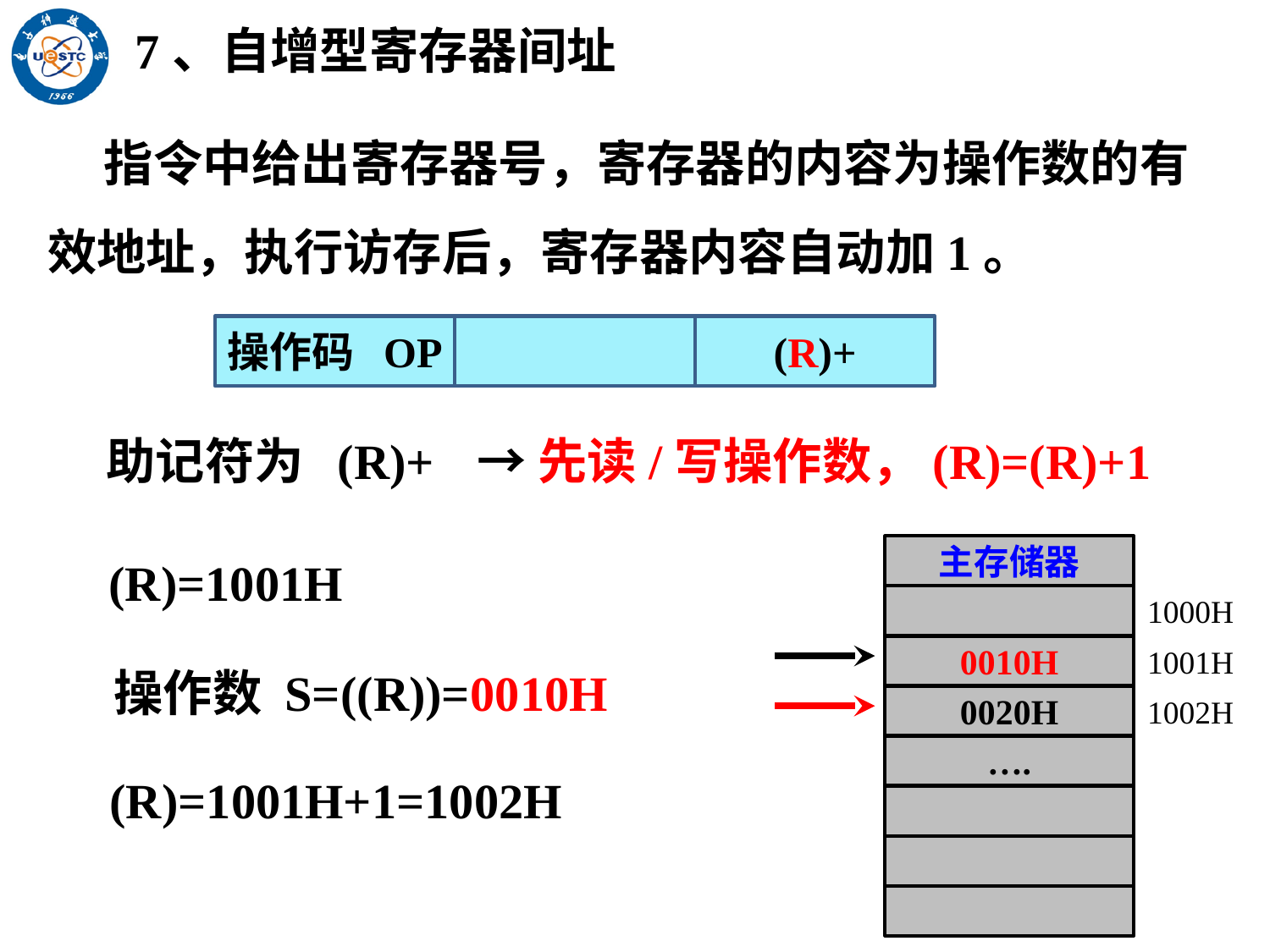

7、自增型寄存器间址
    指令中给出寄存器号，寄存器的内容为操作数的有效地址，执行访存后，寄存器内容自动加1。
操作码  OP

(R)+
助记符为  (R)+
→先读/写操作数，(R)=(R)+1
主存储器

1000H
0010H
1001H
0020H
1002H
….

(R)=1001H
操作数 S=((R))=0010H
(R)=1001H+1=1002H